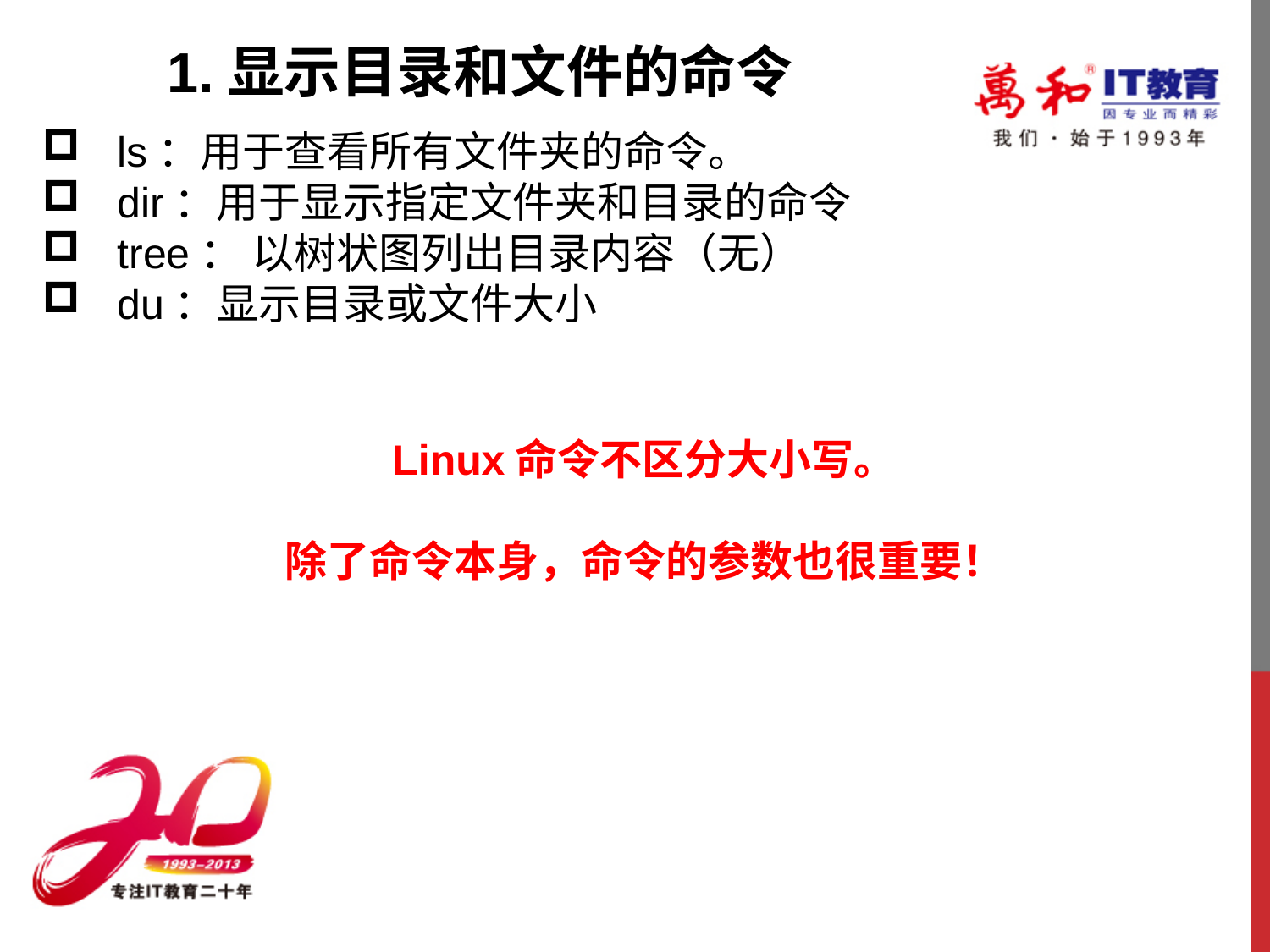

1.显示目录和文件的命令
   ls：用于查看所有文件夹的命令。
   dir：用于显示指定文件夹和目录的命令
   tree： 以树状图列出目录内容（无）
   du：显示目录或文件大小
Linux命令不区分大小写。

除了命令本身，命令的参数也很重要！